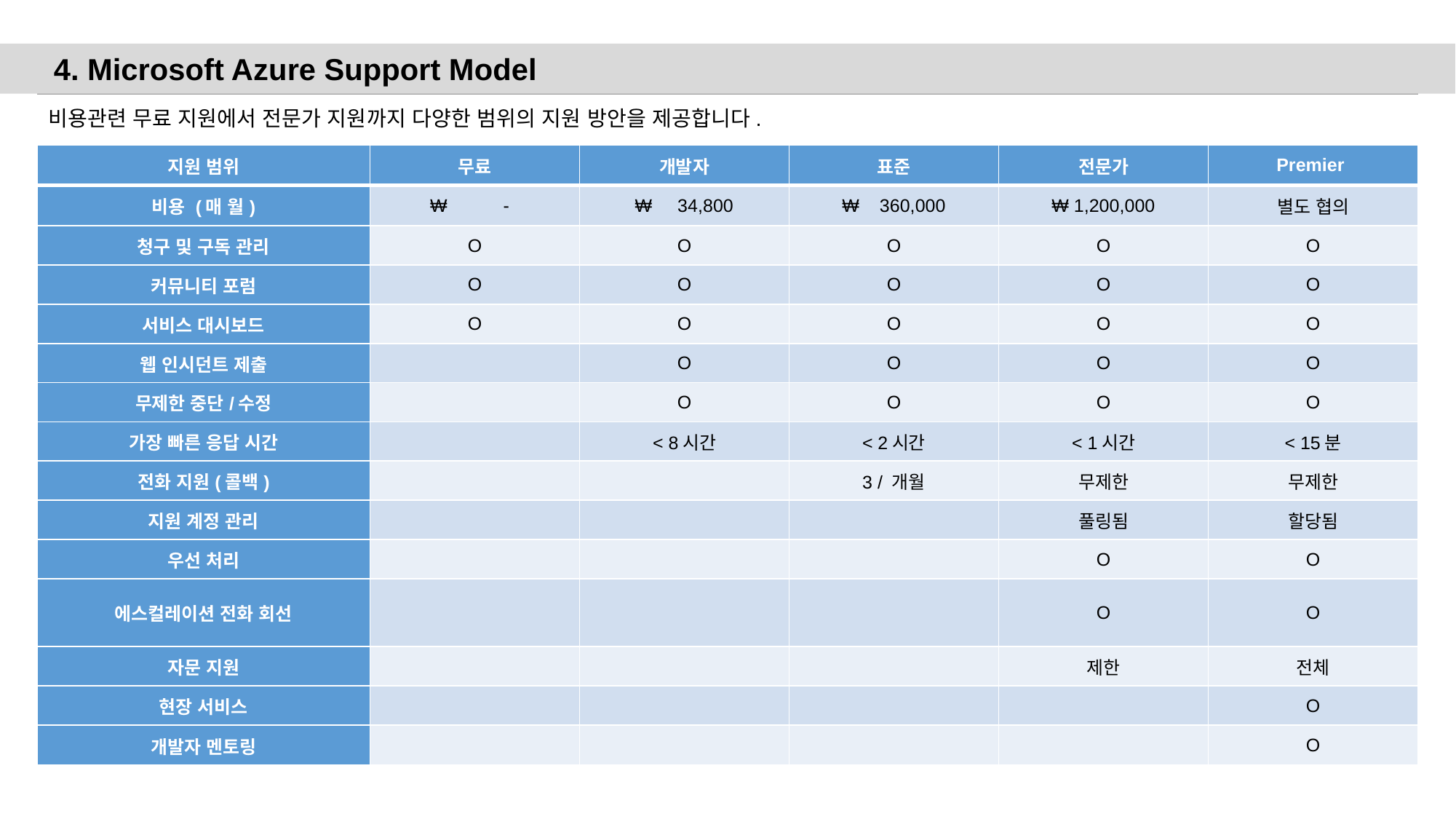

# 4. Microsoft Azure Support Model
비용관련 무료 지원에서 전문가 지원까지 다양한 범위의 지원 방안을 제공합니다.

| 지원 범위 | 무료 | 개발자 | 표준 | 전문가 | Premier |
| --- | --- | --- | --- | --- | --- |
| 비용 (매 월) | ₩ - | ₩ 34,800 | ₩ 360,000 | ₩ 1,200,000 | 별도 협의 |
| 청구 및 구독 관리 | O | O | O | O | O |
| 커뮤니티 포럼 | O | O | O | O | O |
| 서비스 대시보드 | O | O | O | O | O |
| 웹 인시던트 제출 |  | O | O | O | O |
| 무제한 중단/수정 |  | O | O | O | O |
| 가장 빠른 응답 시간 |  | < 8시간 | < 2시간 | < 1시간 | < 15분 |
| 전화 지원(콜백) |  |  | 3 / 개월 | 무제한 | 무제한 |
| 지원 계정 관리 |  |  |  | 풀링됨 | 할당됨 |
| 우선 처리 |  |  |  | O | O |
| 에스컬레이션 전화 회선 |  |  |  | O | O |
| 자문 지원 |  |  |  | 제한 | 전체 |
| 현장 서비스 |  |  |  |  | O |
| 개발자 멘토링 |  |  |  |  | O |